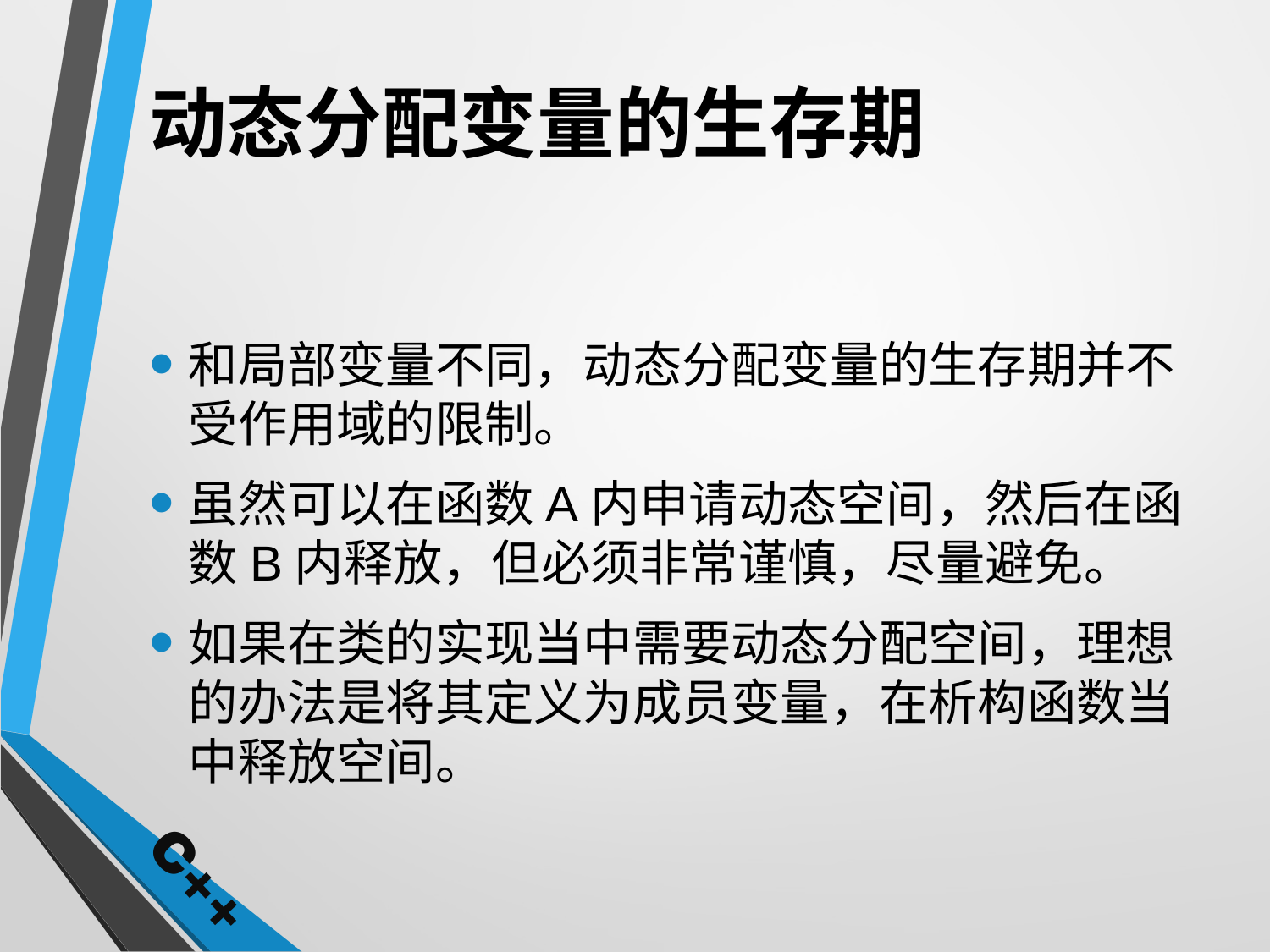

# 动态分配变量的生存期
和局部变量不同，动态分配变量的生存期并不受作用域的限制。
虽然可以在函数A内申请动态空间，然后在函数B内释放，但必须非常谨慎，尽量避免。
如果在类的实现当中需要动态分配空间，理想的办法是将其定义为成员变量，在析构函数当中释放空间。